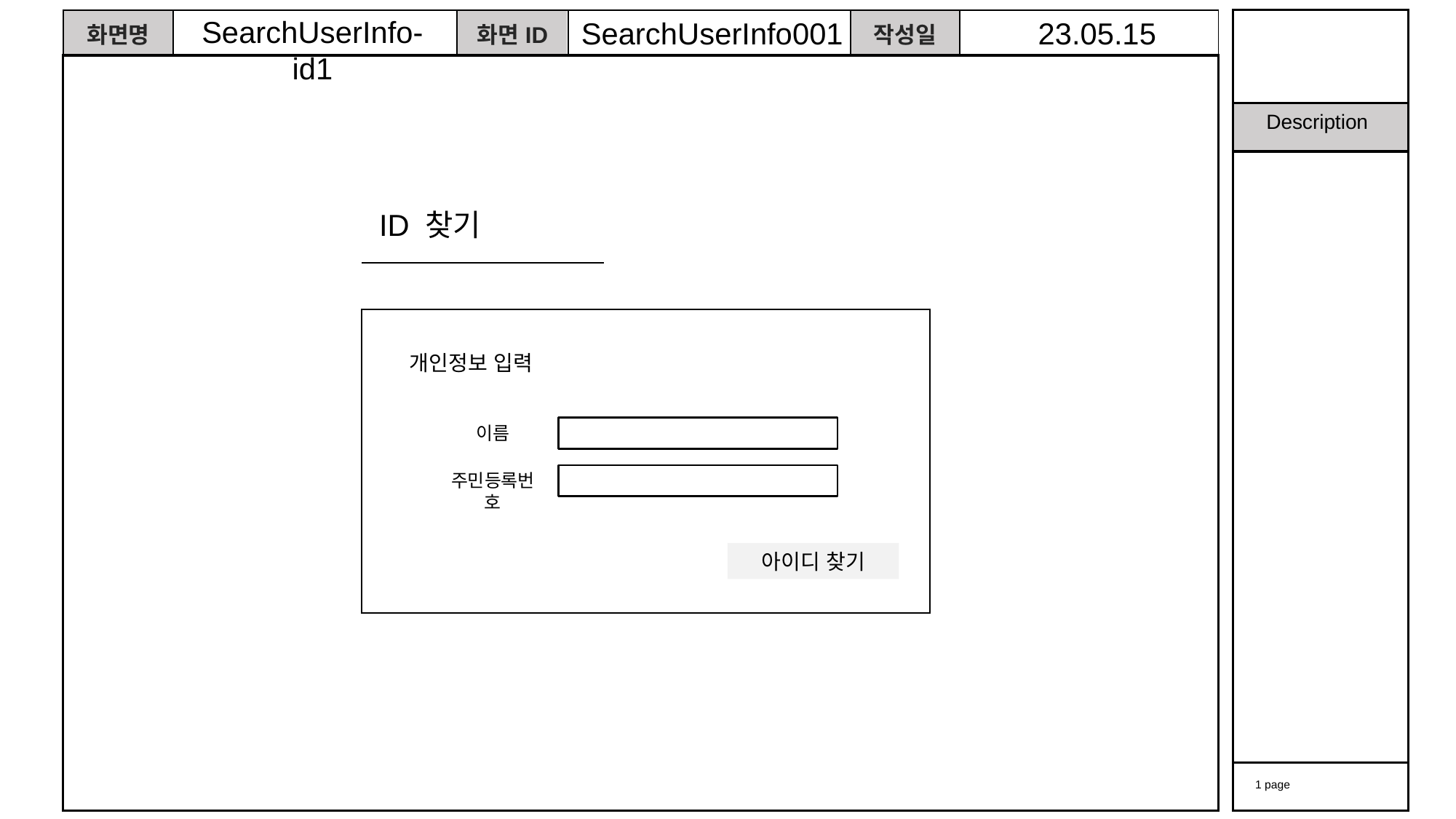

SearchUserInfo-id1
SearchUserInfo001
23.05.15
ID 찾기

개인정보 입력
이름

주민등록번호

아이디 찾기